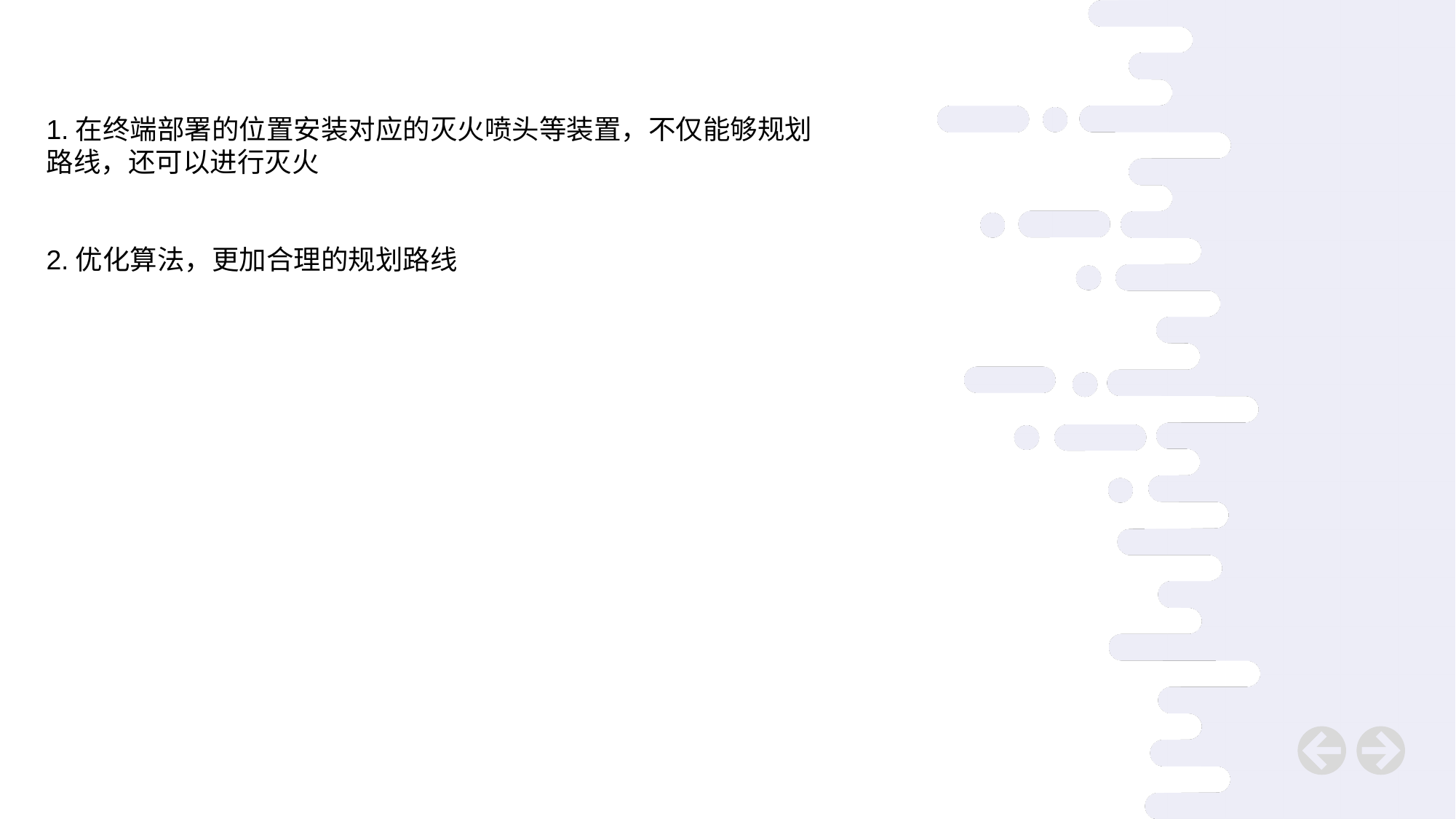

1.在终端部署的位置安装对应的灭火喷头等装置，不仅能够规划路线，还可以进行灭火
2.优化算法，更加合理的规划路线